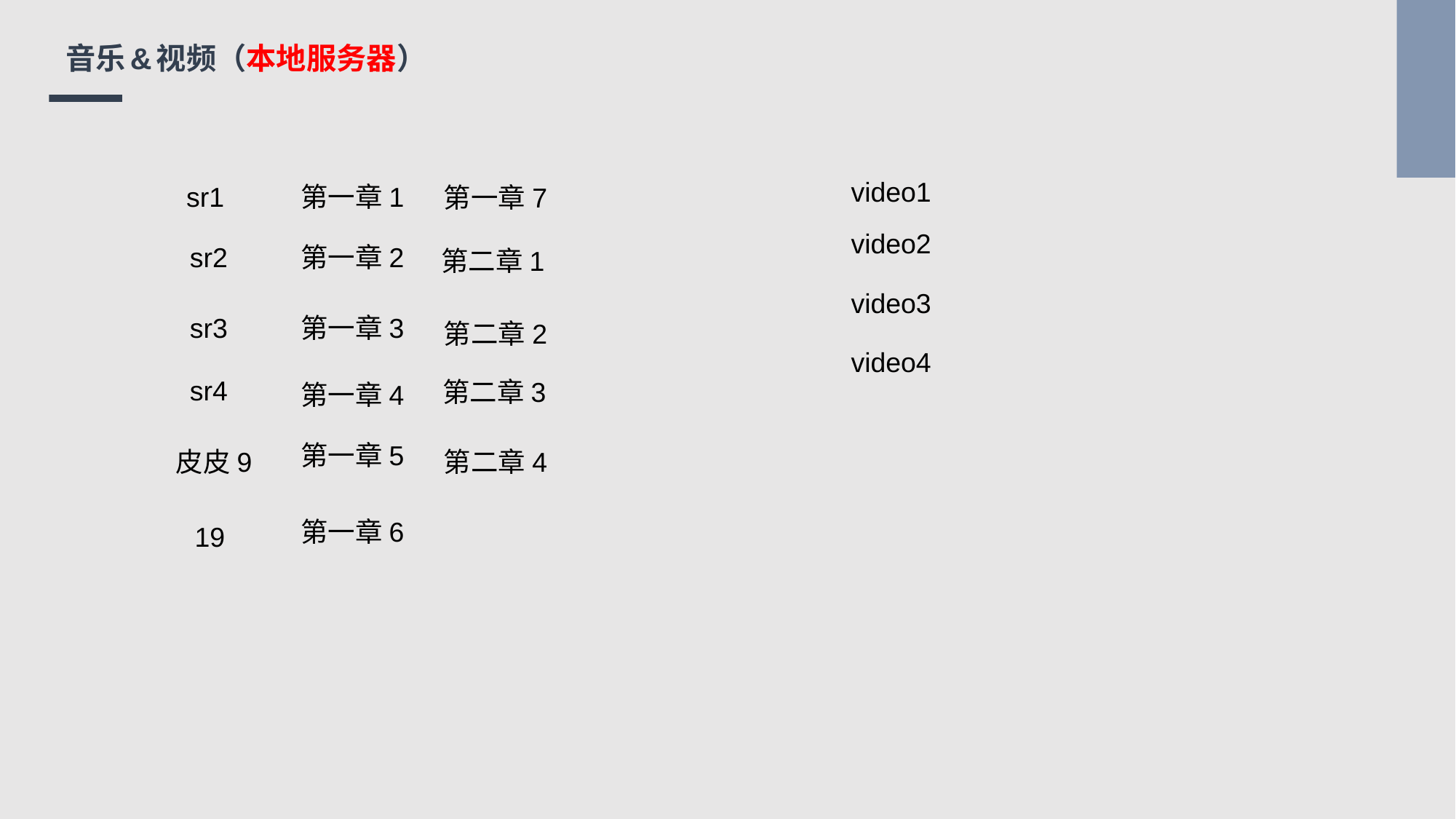

# 音乐&视频（本地服务器）

video1
sr1
第一章1
第一章7
video2
sr2
第一章2
第二章1

video3
sr3
第一章3
第二章2
video4
sr4
第二章3
第一章4
第一章5
皮皮9
第二章4
第一章6
19